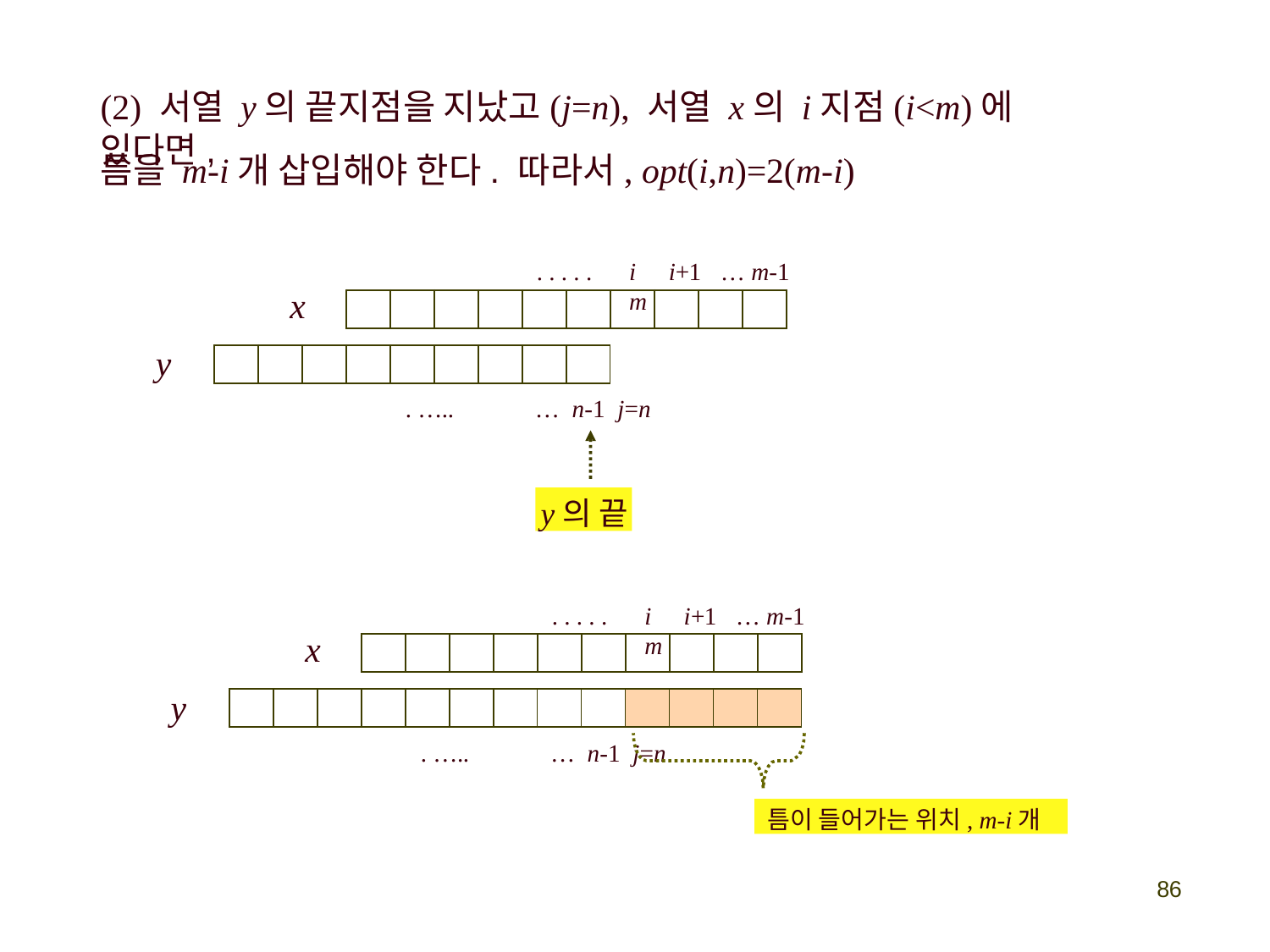

# (2) 서열 y의 끝지점을 지났고(j=n), 서열 x의 i지점(i<m)에 있다면,
틈을 m-i개 삽입해야 한다. 따라서, opt(i,n)=2(m-i)
. . . . .
i	i+1	… m-1 m
x
y
|  |  |  |  |  |  |  |  |  |  |
| --- | --- | --- | --- | --- | --- | --- | --- | --- | --- |
|  |  |  |  |  |  |  |  |  |
| --- | --- | --- | --- | --- | --- | --- | --- | --- |
. …..
… n-1 j=n

y의 끝
. . . . .
i	i+1	… m-1 m
x
y
|  |  |  |  |  |  |  |  |  |  |
| --- | --- | --- | --- | --- | --- | --- | --- | --- | --- |
|  |  |  |  |  |  |  |  |  |  |  |  |  |
| --- | --- | --- | --- | --- | --- | --- | --- | --- | --- | --- | --- | --- |

. …..
… n-1 j=n
틈이 들어가는 위치, m-i개
86